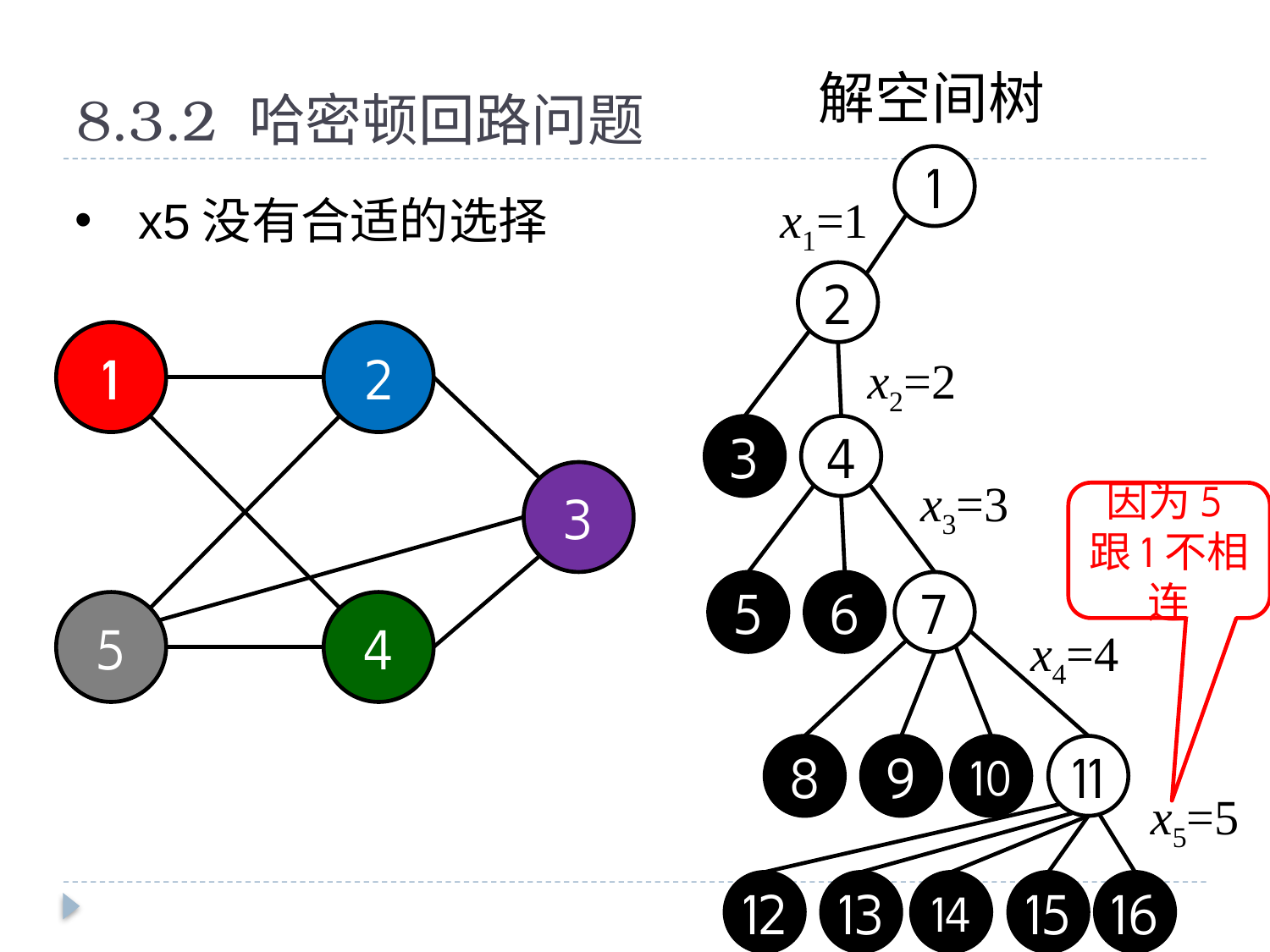

# 8.3.2 哈密顿回路问题
解空间树
1
x1=1
x5没有合适的选择
2
1
2
3
5
4
x2=2
3
4
x3=3
因为5跟1不相连
5
6
7
x4=4
8
9
10
11
x5=5
12
13
14
15
16